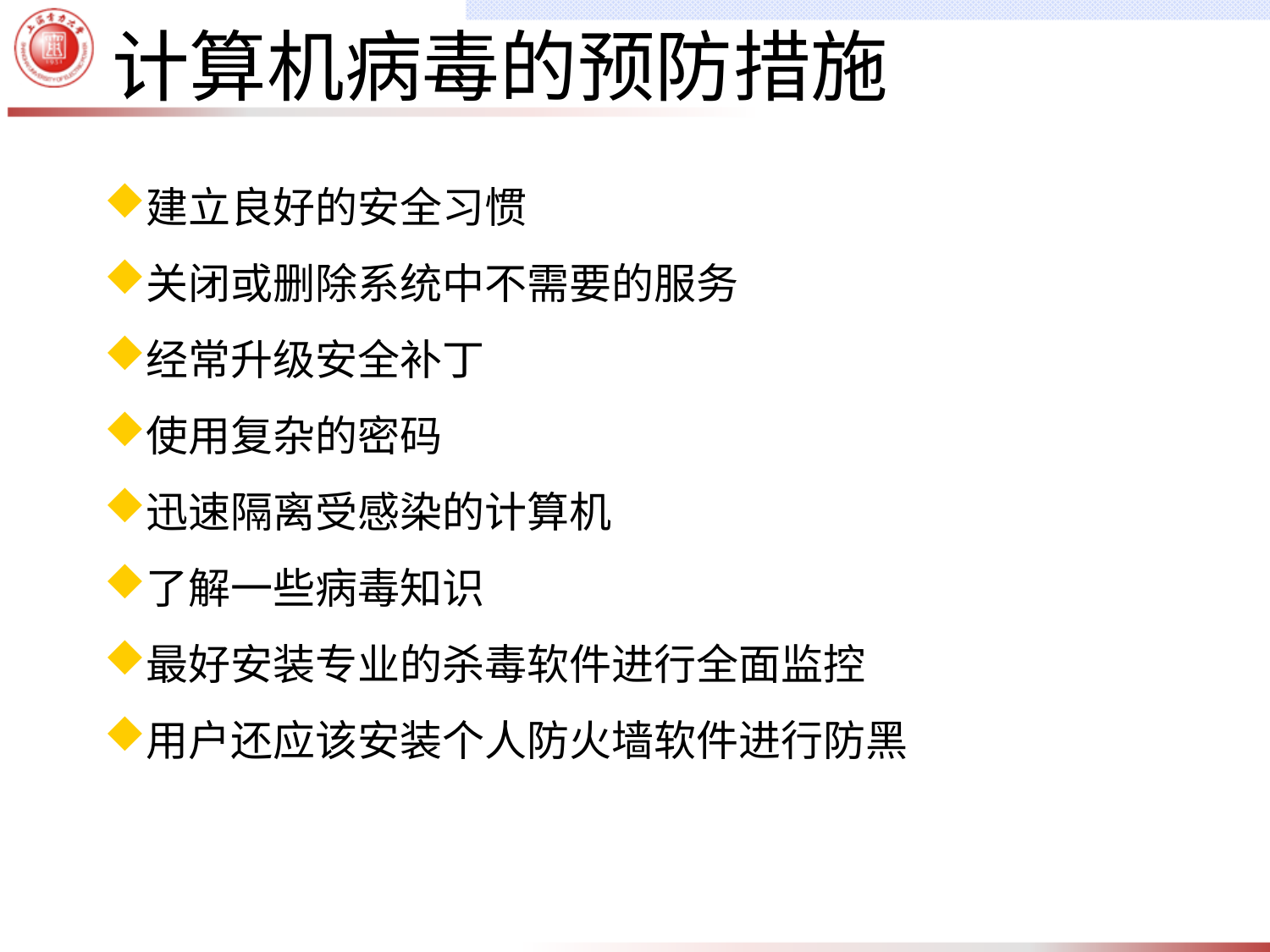

计算机病毒的预防措施
建立良好的安全习惯
关闭或删除系统中不需要的服务
经常升级安全补丁
使用复杂的密码
迅速隔离受感染的计算机
了解一些病毒知识
最好安装专业的杀毒软件进行全面监控
用户还应该安装个人防火墙软件进行防黑